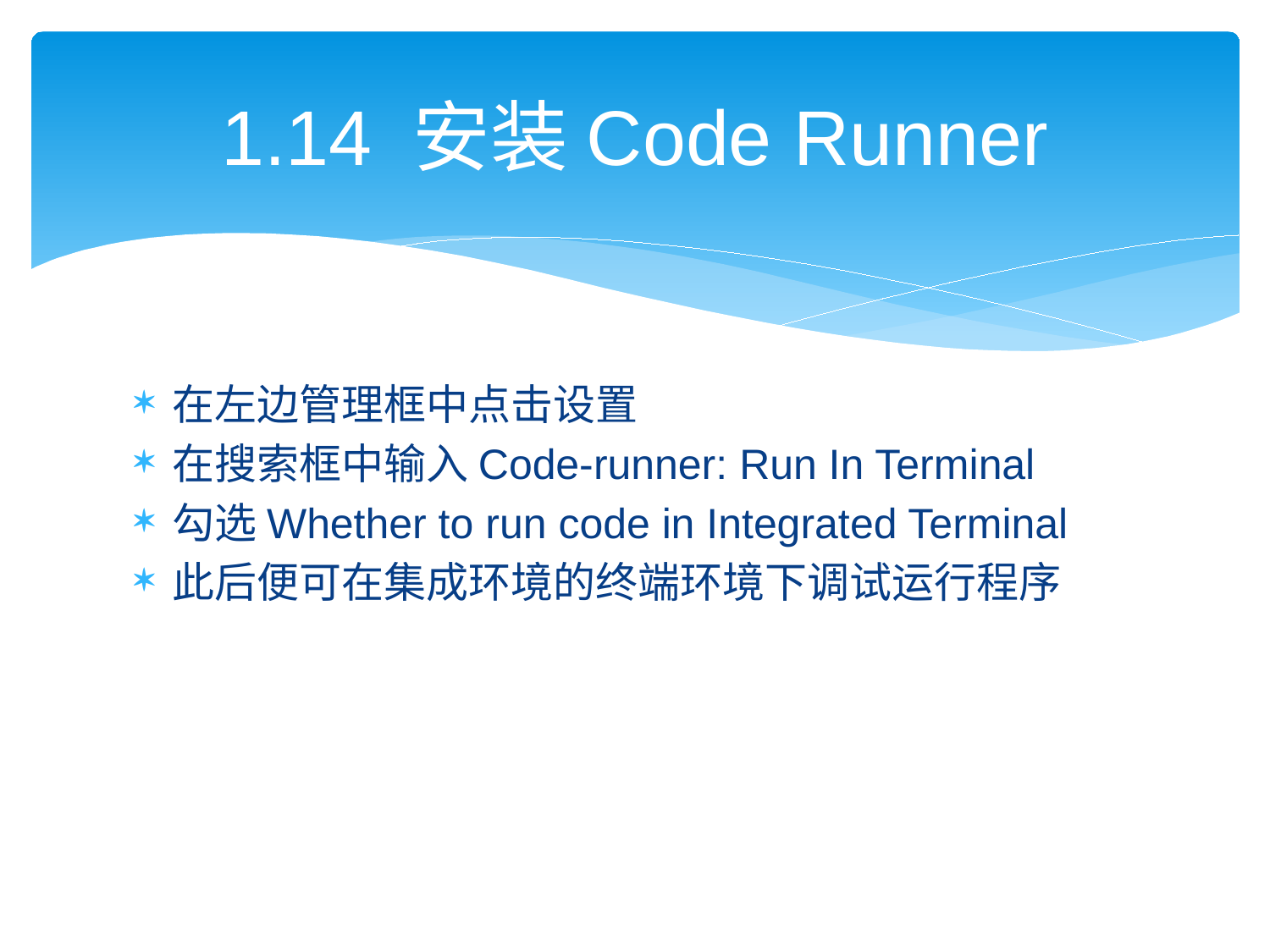

# 1.14 安装Code Runner
在左边管理框中点击设置
在搜索框中输入Code-runner: Run In Terminal
勾选Whether to run code in Integrated Terminal
此后便可在集成环境的终端环境下调试运行程序